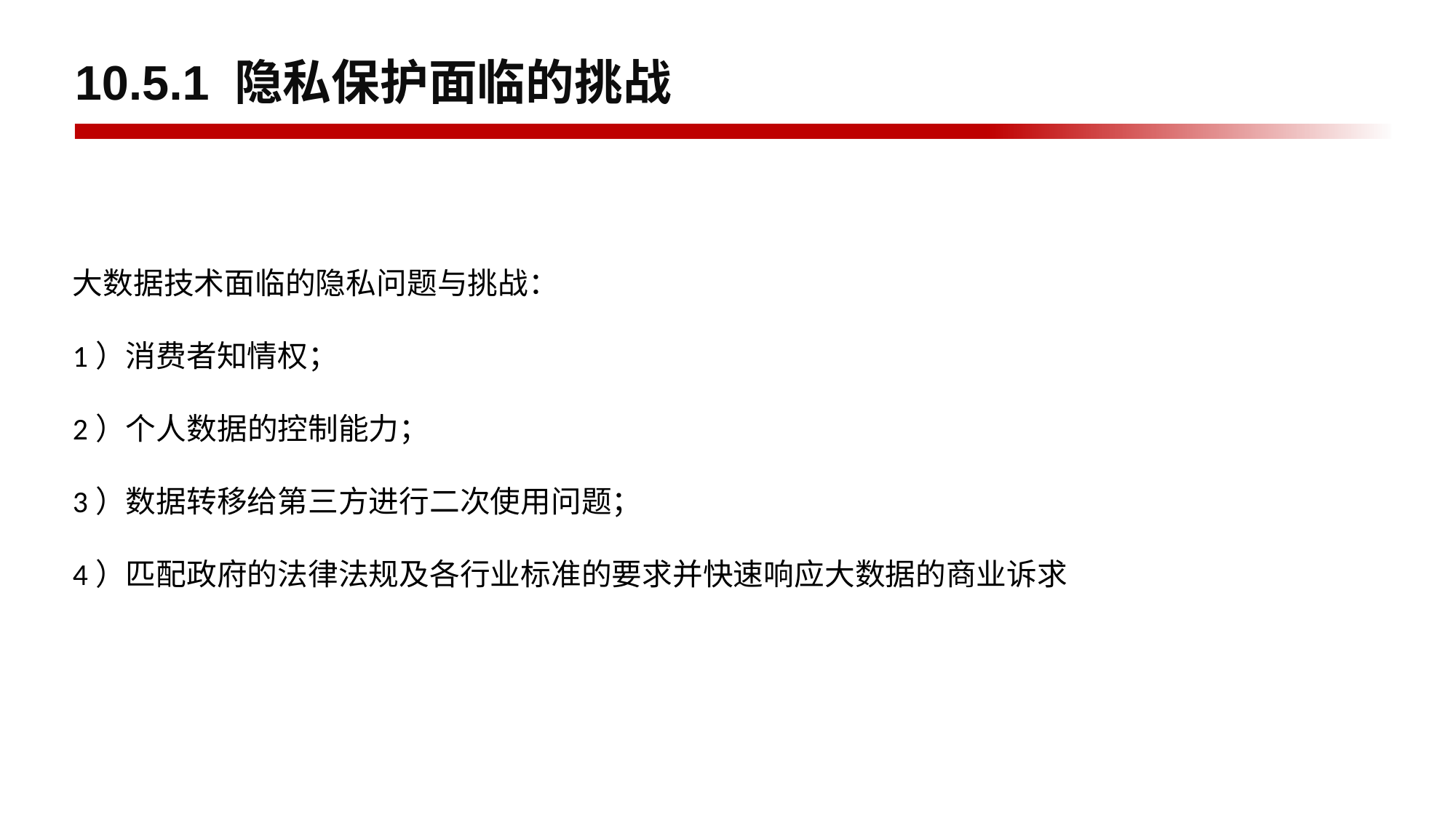

# 10.5.1 隐私保护面临的挑战

大数据技术面临的隐私问题与挑战：

1）消费者知情权；

2）个人数据的控制能力；

3）数据转移给第三方进行二次使用问题；

4）匹配政府的法律法规及各行业标准的要求并快速响应大数据的商业诉求